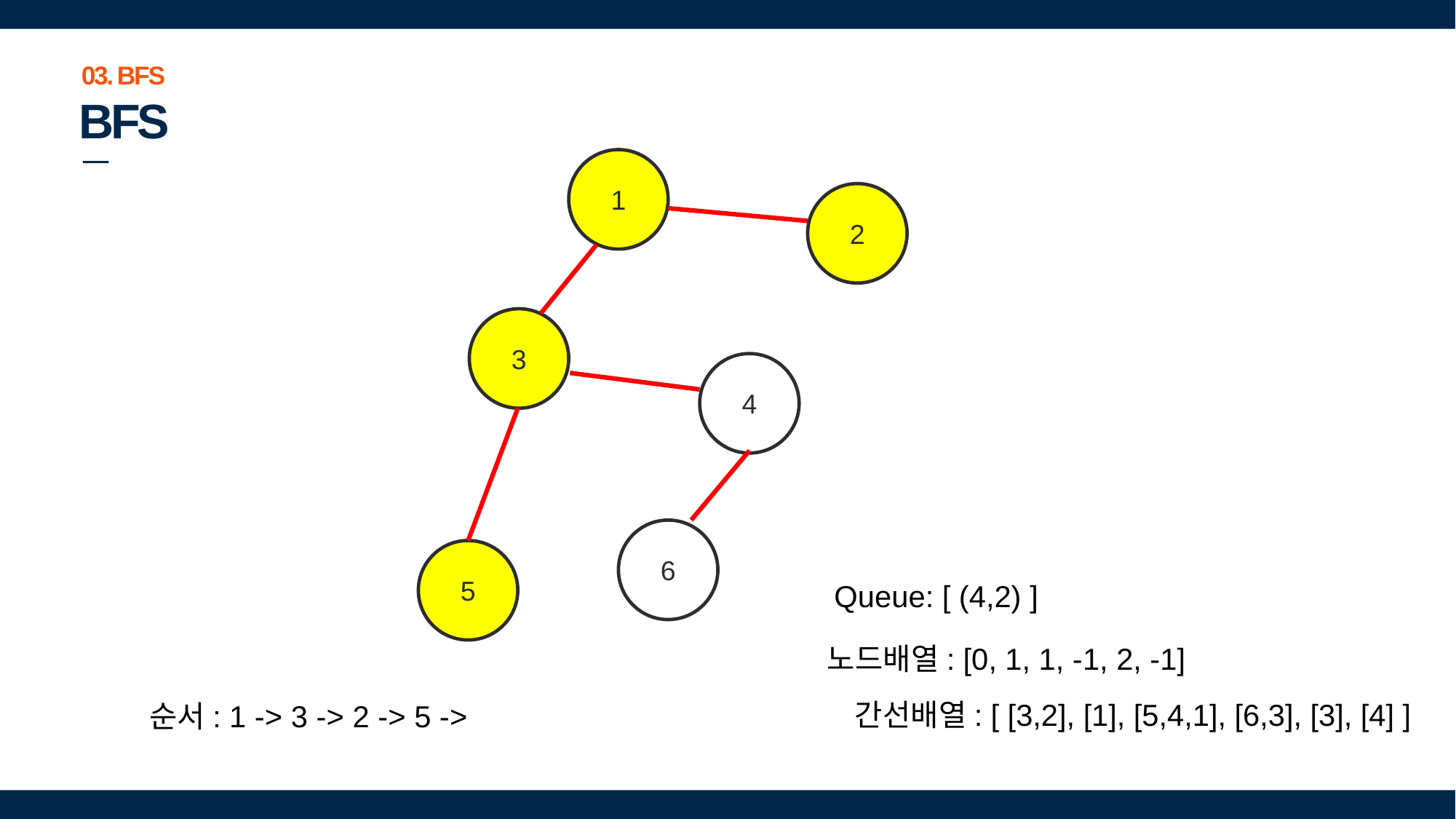

03. BFS

BFS
1
2
3
4
6
5
Queue: [ (4,2) ]
노드배열: [0, 1, 1, -1, 2, -1]
간선배열: [ [3,2], [1], [5,4,1], [6,3], [3], [4] ]
순서: 1 -> 3 -> 2 -> 5 ->